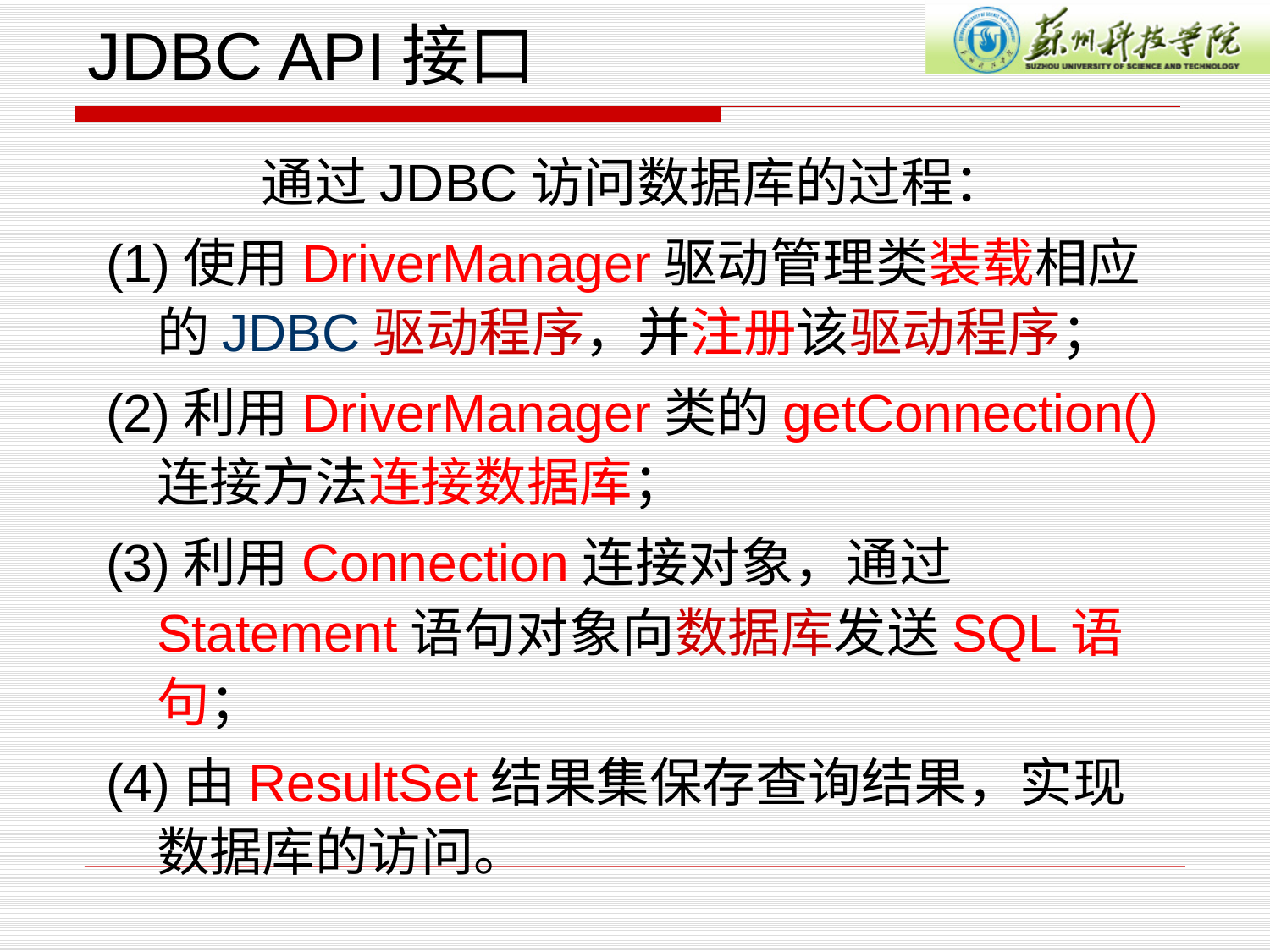

# JDBC API接口
通过JDBC访问数据库的过程：
 (1)使用DriverManager驱动管理类装载相应的JDBC驱动程序，并注册该驱动程序；
 (2)利用DriverManager类的getConnection()连接方法连接数据库；
 (3)利用Connection连接对象，通过Statement语句对象向数据库发送SQL语句；
 (4)由ResultSet结果集保存查询结果，实现数据库的访问。